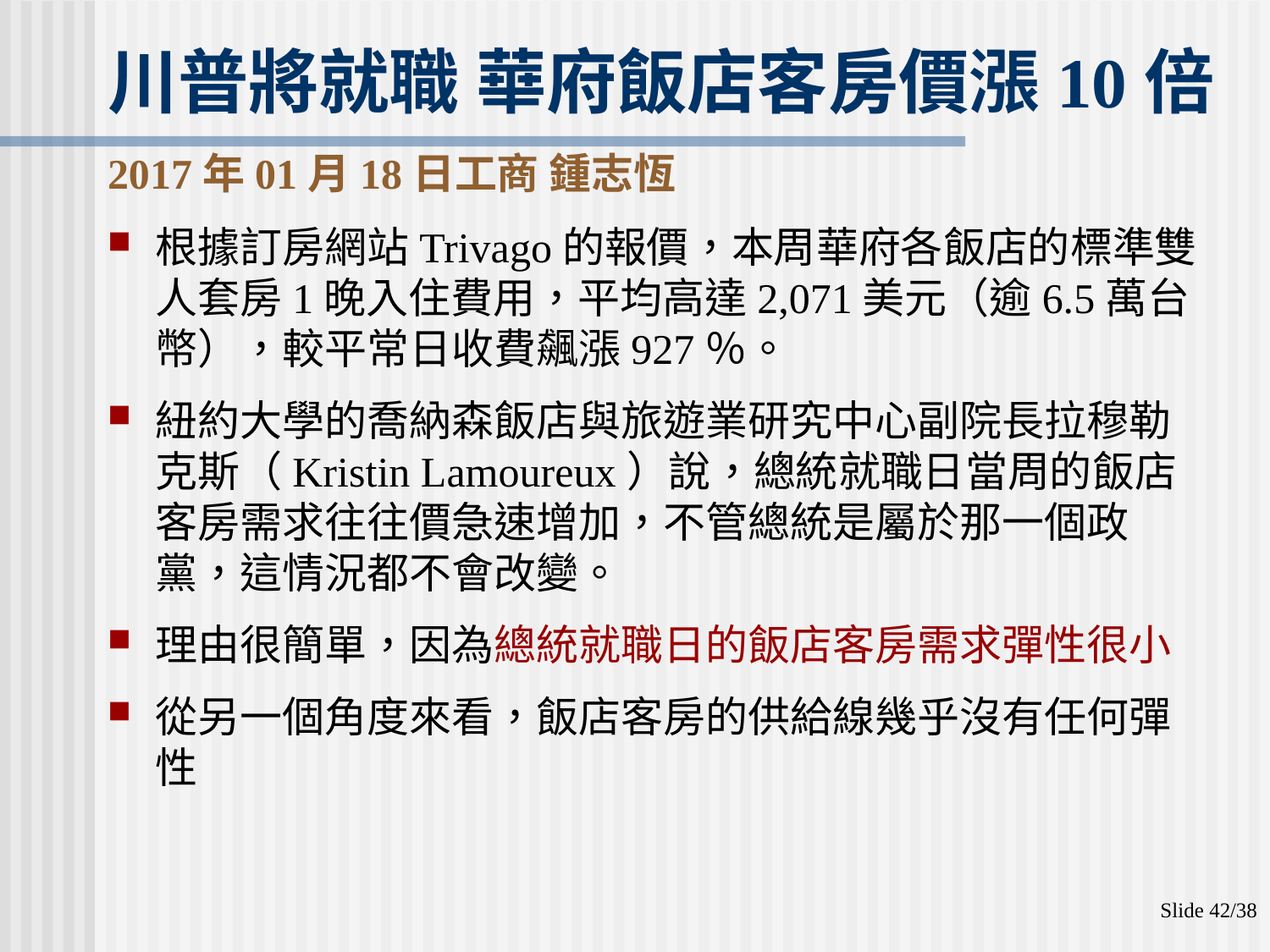

# 川普將就職 華府飯店客房價漲10倍 2017年01月18日工商 鍾志恆
根據訂房網站Trivago的報價，本周華府各飯店的標準雙人套房1晚入住費用，平均高達2,071美元（逾6.5萬台幣），較平常日收費飆漲927％。
紐約大學的喬納森飯店與旅遊業研究中心副院長拉穆勒克斯（Kristin Lamoureux）說，總統就職日當周的飯店客房需求往往價急速增加，不管總統是屬於那一個政黨，這情況都不會改變。
理由很簡單，因為總統就職日的飯店客房需求彈性很小
從另一個角度來看，飯店客房的供給線幾乎沒有任何彈性
Slide 42/38